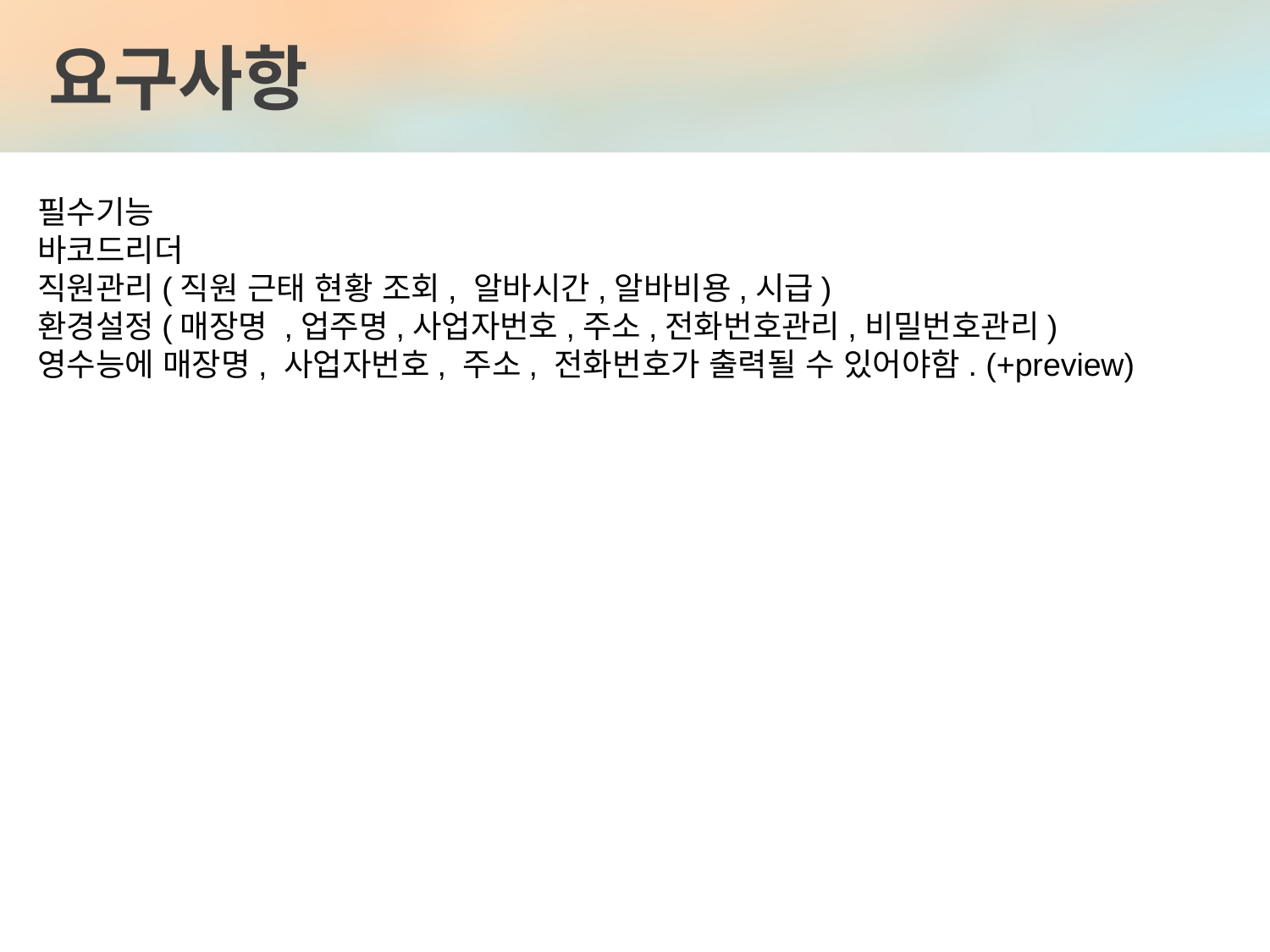

# 요구사항
필수기능
바코드리더
직원관리(직원 근태 현황 조회, 알바시간,알바비용,시급)
환경설정(매장명 ,업주명,사업자번호,주소,전화번호관리,비밀번호관리)
영수능에 매장명, 사업자번호, 주소, 전화번호가 출력될 수 있어야함. (+preview)